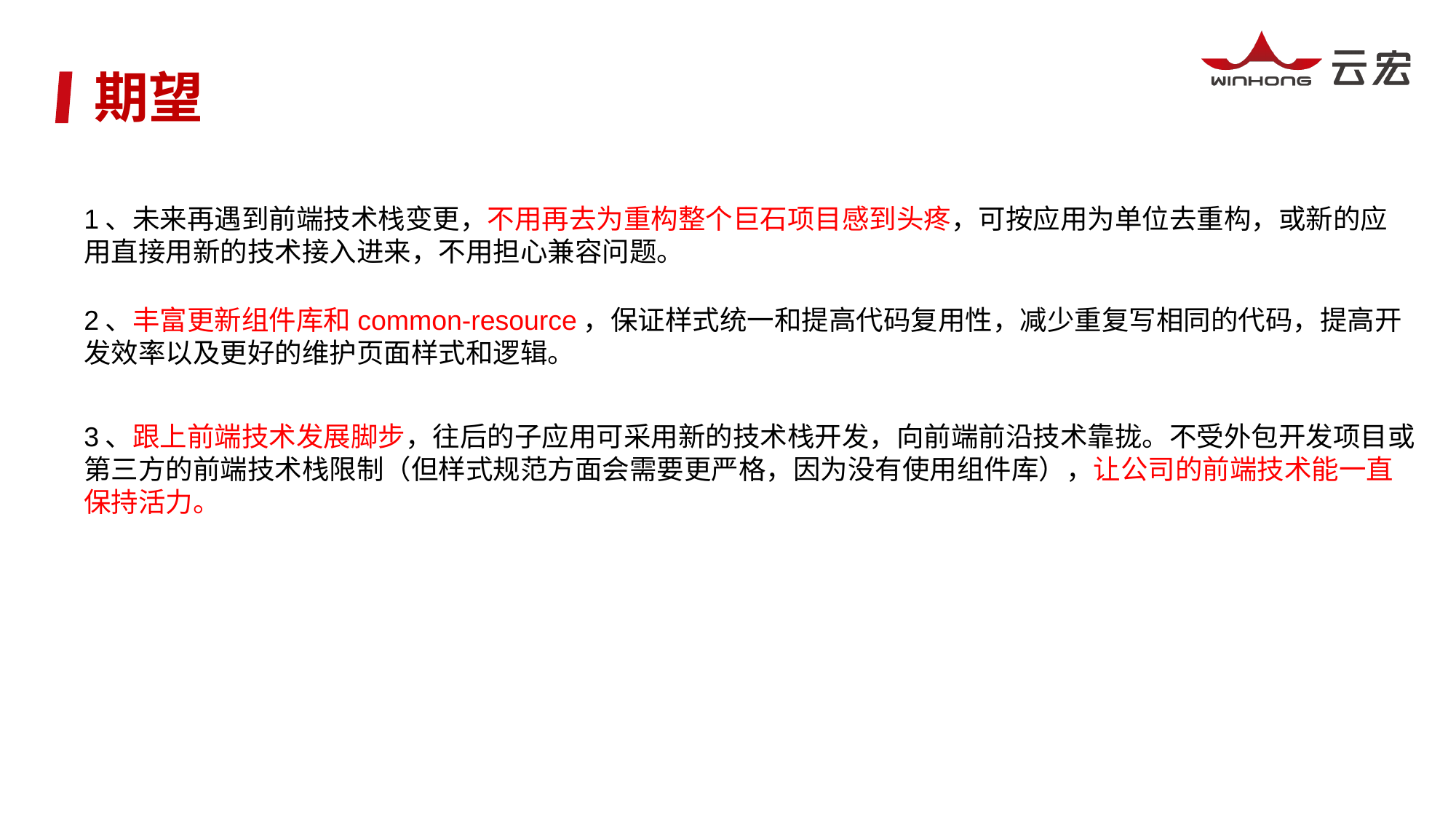

期望

1、未来再遇到前端技术栈变更，不用再去为重构整个巨石项目感到头疼，可按应用为单位去重构，或新的应用直接用新的技术接入进来，不用担心兼容问题。
2、丰富更新组件库和common-resource，保证样式统一和提高代码复用性，减少重复写相同的代码，提高开发效率以及更好的维护页面样式和逻辑。
3、跟上前端技术发展脚步，往后的子应用可采用新的技术栈开发，向前端前沿技术靠拢。不受外包开发项目或第三方的前端技术栈限制（但样式规范方面会需要更严格，因为没有使用组件库），让公司的前端技术能一直保持活力。